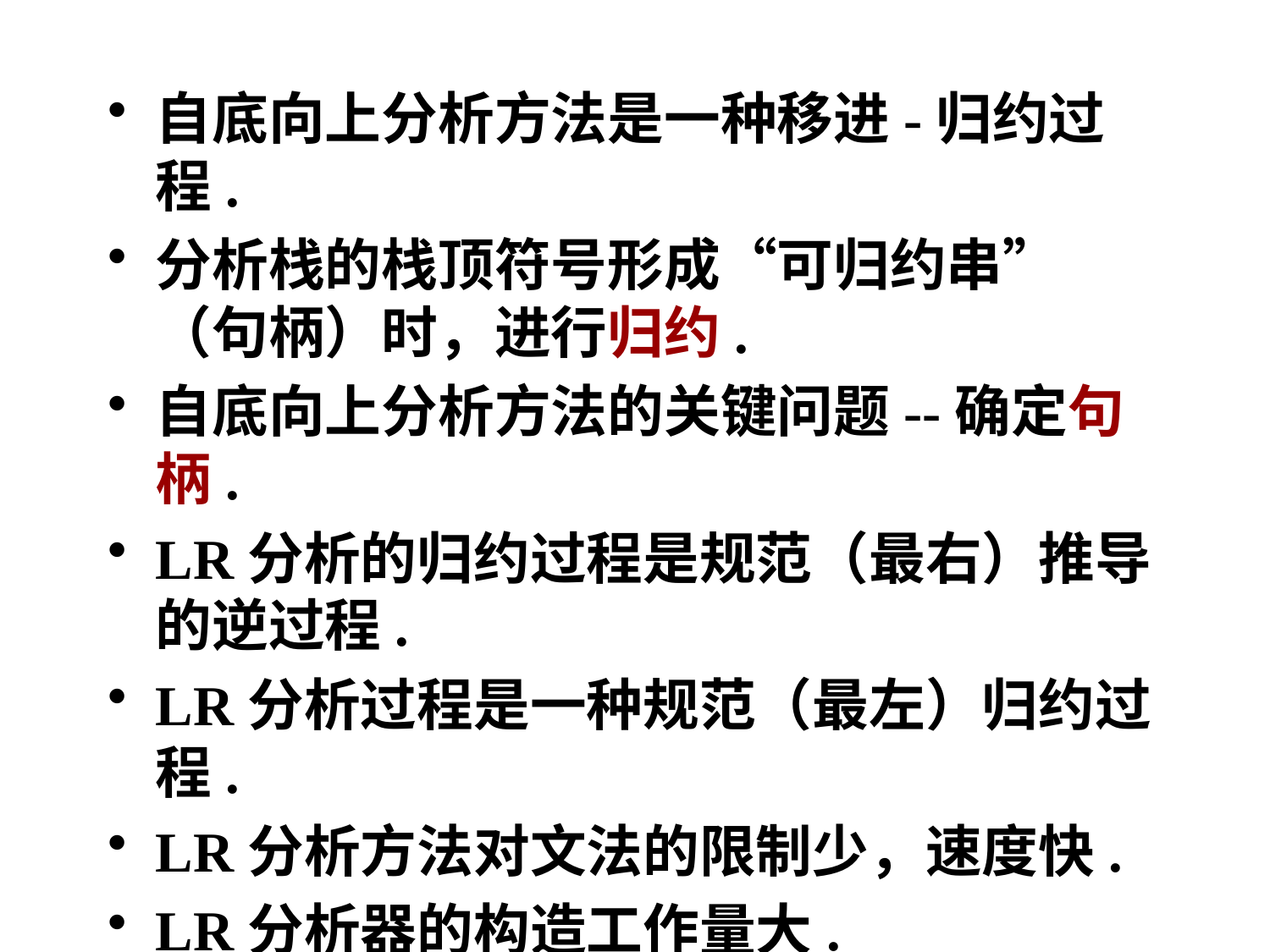

自底向上分析方法是一种移进-归约过程.
分析栈的栈顶符号形成“可归约串”（句柄）时，进行归约.
自底向上分析方法的关键问题--确定句柄.
LR分析的归约过程是规范（最右）推导的逆过程.
LR分析过程是一种规范（最左）归约过程.
LR分析方法对文法的限制少，速度快.
LR分析器的构造工作量大.